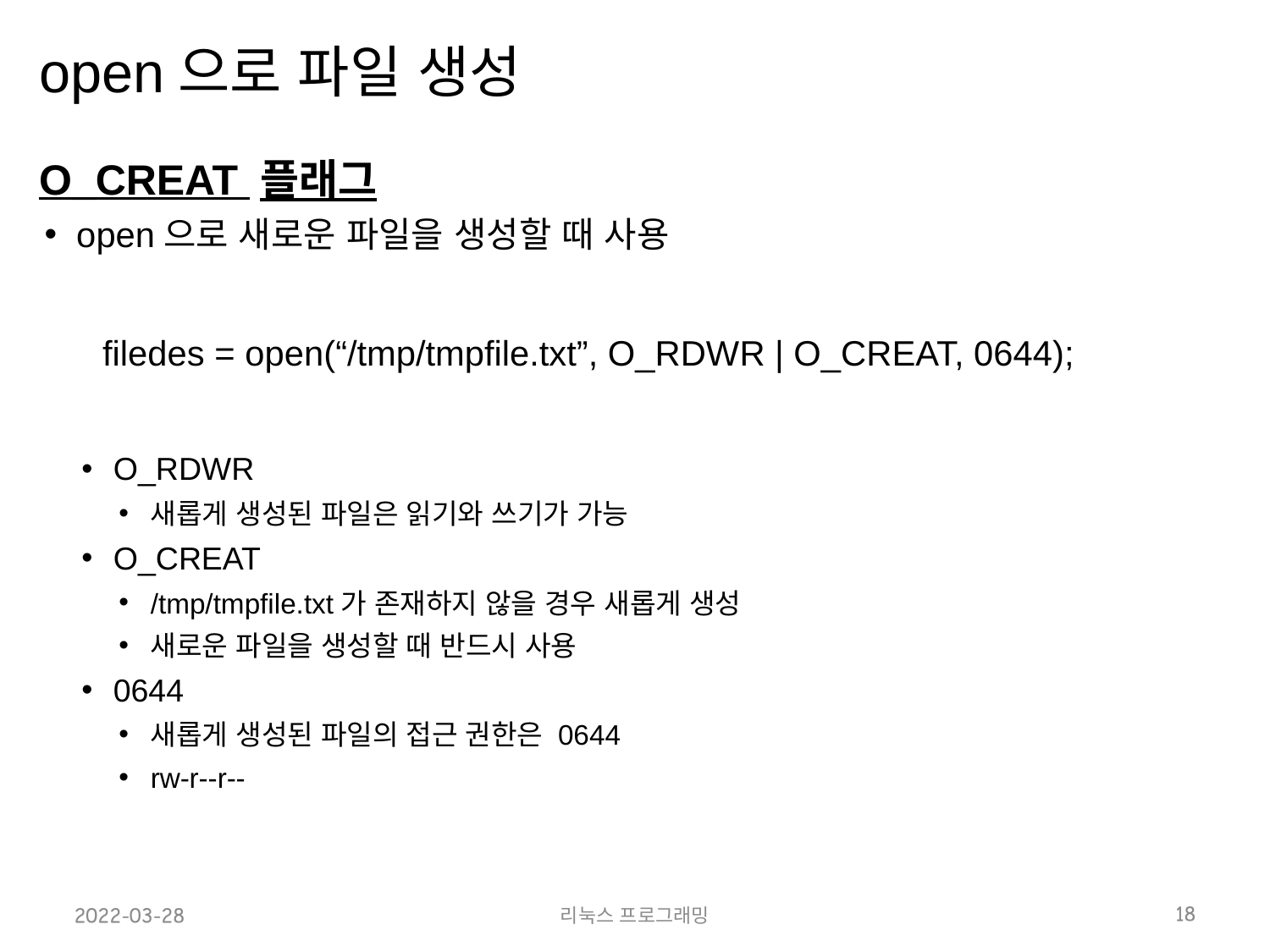

# open으로 파일 생성
O_CREAT 플래그
open으로 새로운 파일을 생성할 때 사용

filedes = open(“/tmp/tmpfile.txt”, O_RDWR | O_CREAT, 0644);

O_RDWR
새롭게 생성된 파일은 읽기와 쓰기가 가능
O_CREAT
/tmp/tmpfile.txt가 존재하지 않을 경우 새롭게 생성
새로운 파일을 생성할 때 반드시 사용
0644
새롭게 생성된 파일의 접근 권한은 0644
rw-r--r--

2022-03-28
리눅스 프로그래밍
18